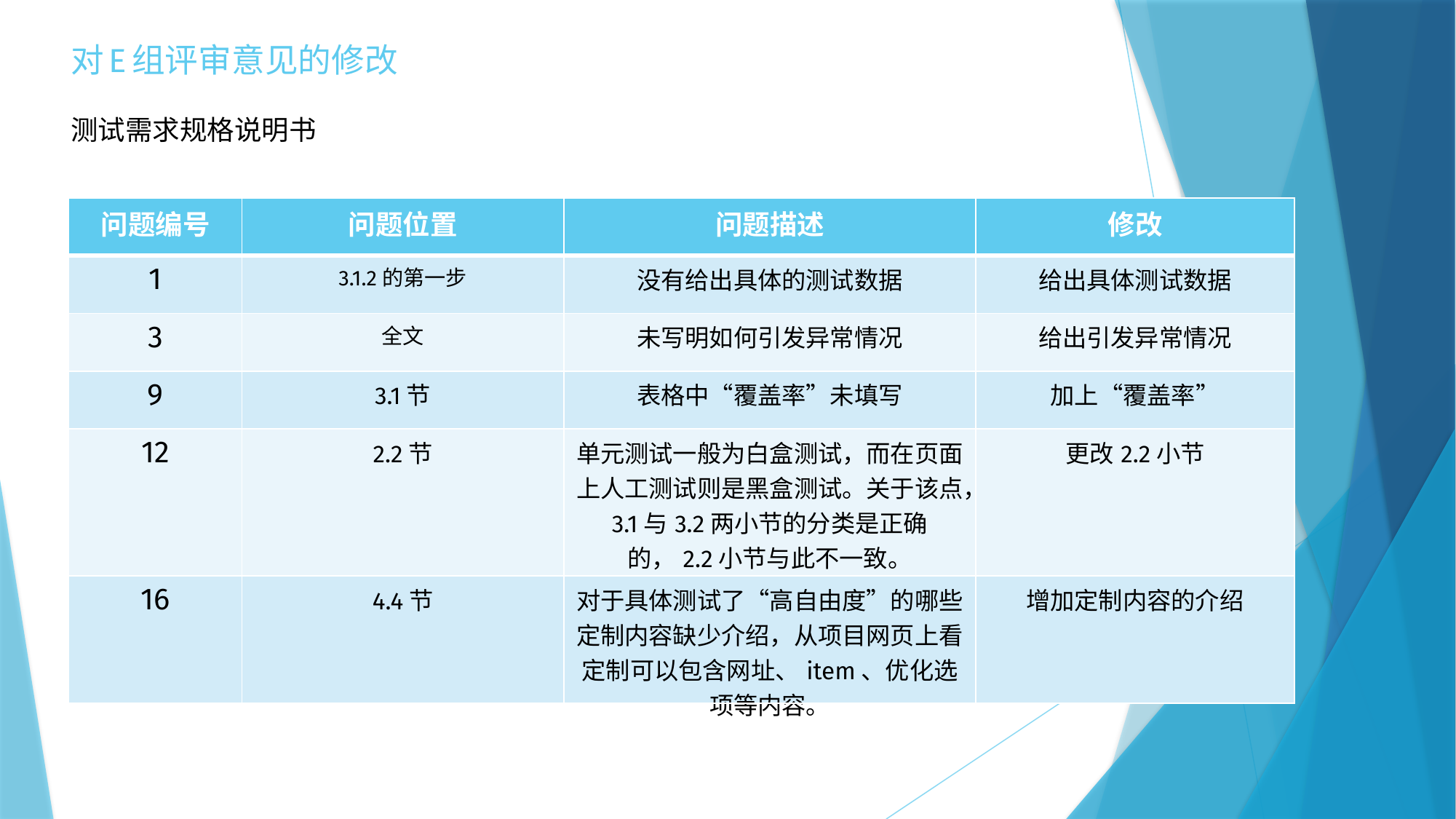

# 对E组评审意见的修改
测试需求规格说明书
| 问题编号 | 问题位置 | 问题描述 | 修改 |
| --- | --- | --- | --- |
| 1 | 3.1.2的第一步 | 没有给出具体的测试数据 | 给出具体测试数据 |
| 3 | 全文 | 未写明如何引发异常情况 | 给出引发异常情况 |
| 9 | 3.1节 | 表格中“覆盖率”未填写 | 加上“覆盖率” |
| 12 | 2.2节 | 单元测试一般为白盒测试，而在页面上人工测试则是黑盒测试。关于该点，3.1与3.2两小节的分类是正确的，2.2小节与此不一致。 | 更改2.2小节 |
| 16 | 4.4节 | 对于具体测试了“高自由度”的哪些定制内容缺少介绍，从项目网页上看定制可以包含网址、item、优化选项等内容。 | 增加定制内容的介绍 |